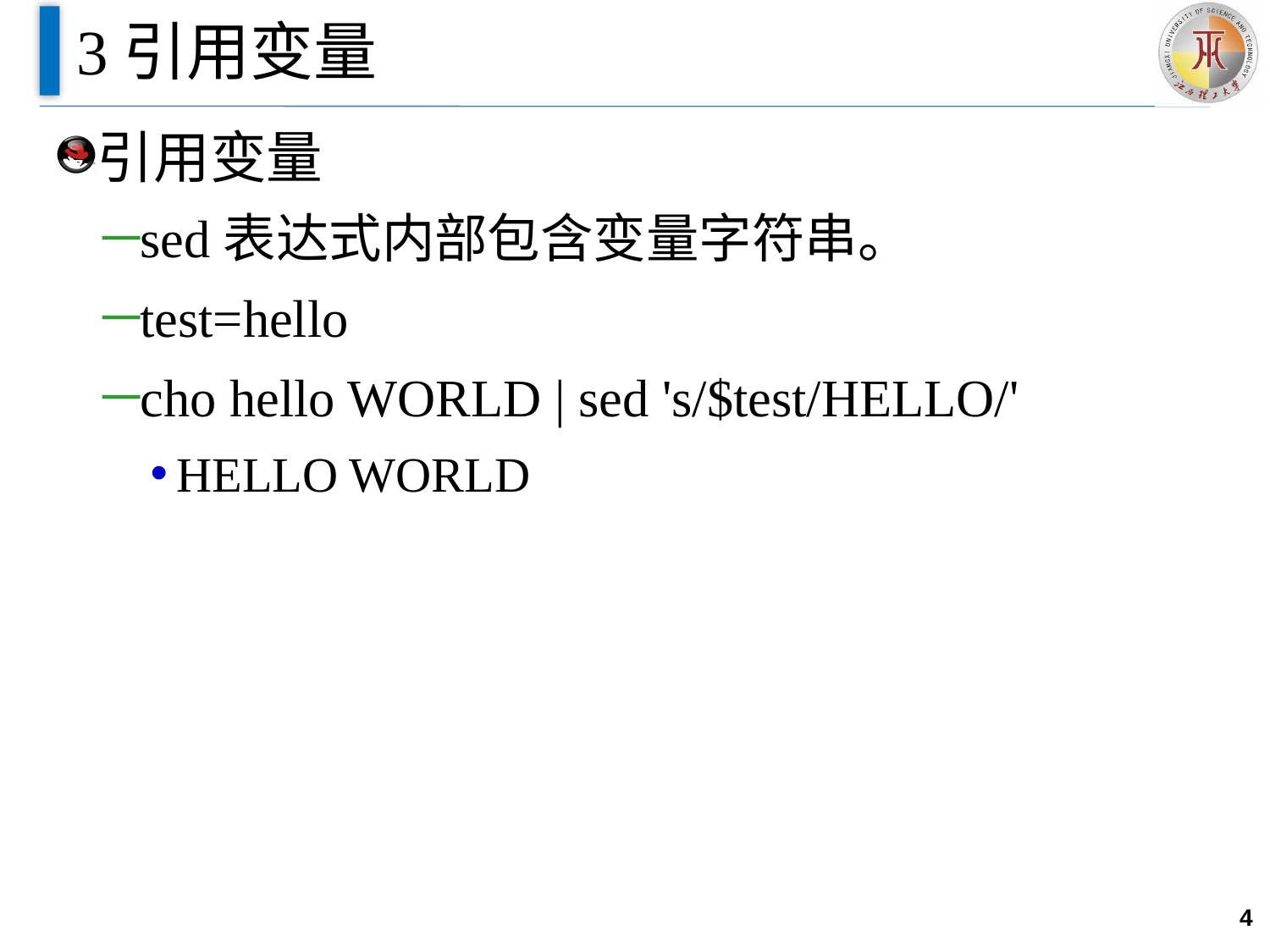

# 3引用变量
引用变量
sed表达式内部包含变量字符串。
test=hello
cho hello WORLD | sed 's/$test/HELLO/'
HELLO WORLD
4